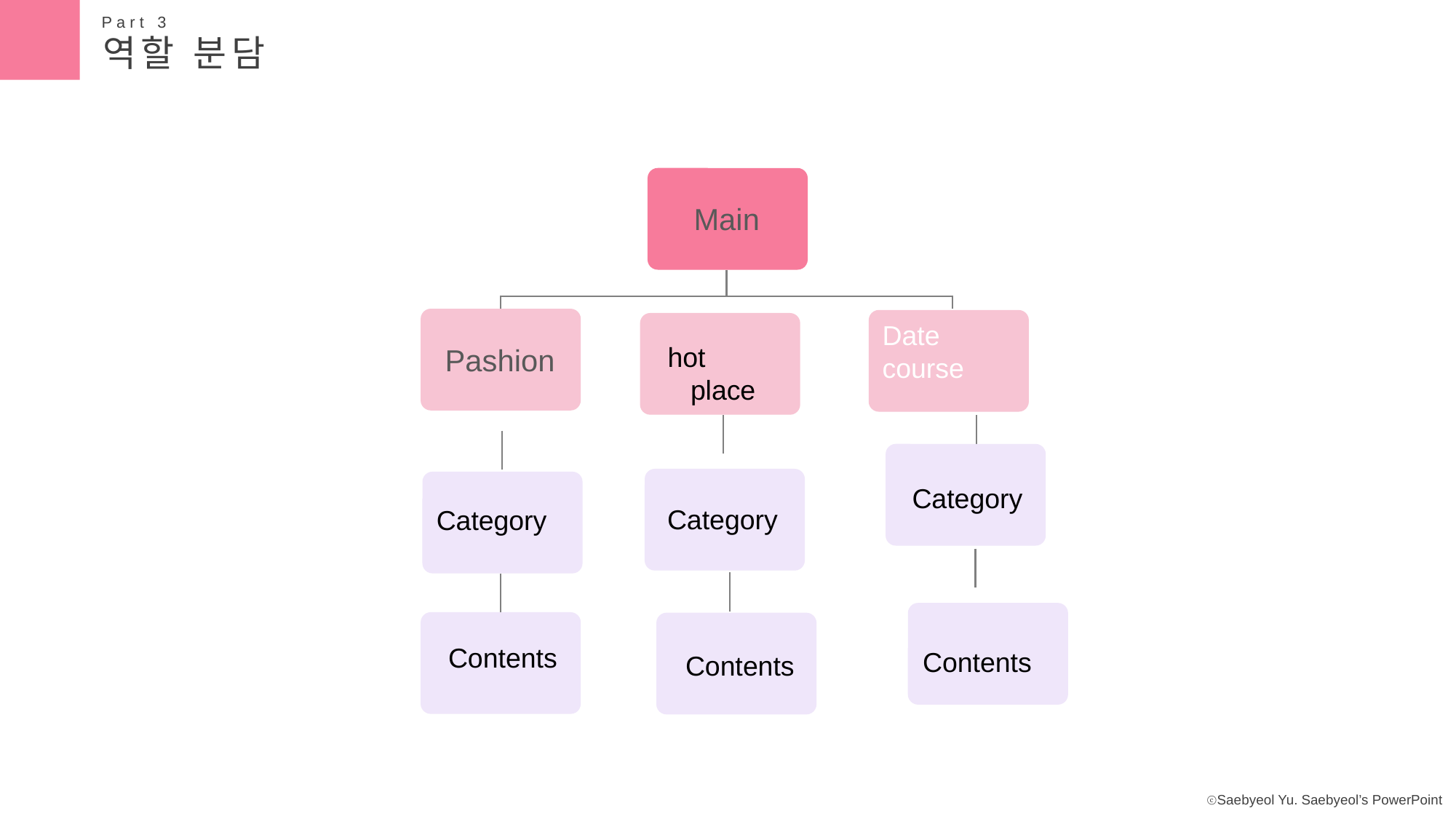

Part 3
역할 분담

Main

Date course

hot             place
Pashion

Category
Category
Category

Contents
Contents
Contents